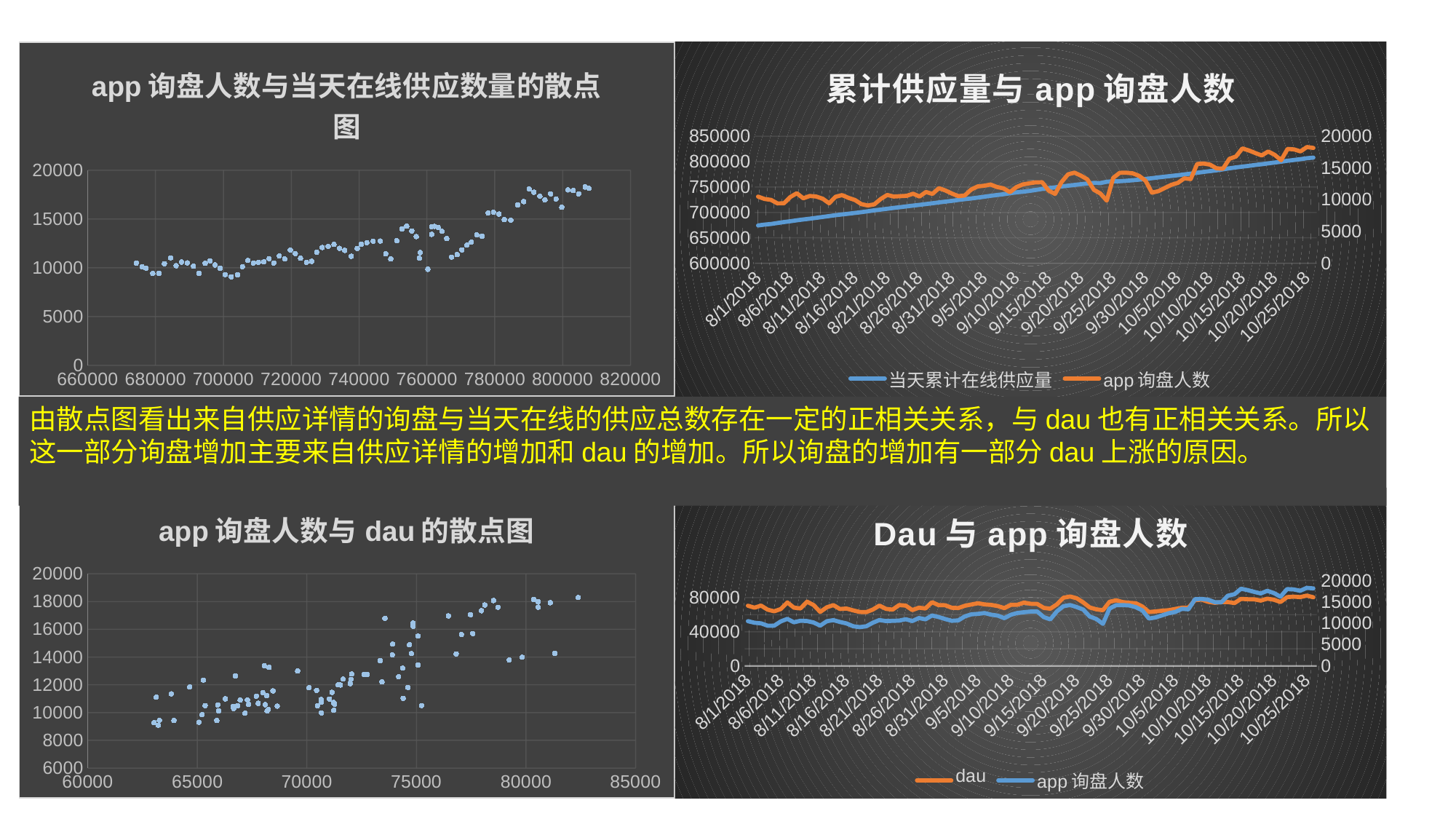

### Chart: app询盘人数与当天在线供应数量的散点图

| Category | app询盘人数 |
|---|---|

### Chart: 累计供应量与app询盘人数

| Category | 当天累计在线供应量 | app询盘人数 |
|---|---|---|
| 43313 | 674333.0 | 10490.0 |
| 43314 | 676016.0 | 10115.0 |
| 43315 | 677176.0 | 9976.0 |
| 43316 | 679178.0 | 9425.0 |
| 43317 | 681021.0 | 9427.0 |
| 43318 | 682601.0 | 10429.0 |
| 43319 | 684449.0 | 11025.0 |
| 43320 | 686065.0 | 10217.0 |
| 43321 | 687670.0 | 10590.0 |
| 43322 | 689348.0 | 10507.0 |
| 43323 | 691175.0 | 10166.0 |
| 43324 | 692817.0 | 9438.0 |
| 43325 | 694635.0 | 10464.0 |
| 43326 | 696071.0 | 10727.0 |
| 43327 | 697517.0 | 10293.0 |
| 43328 | 699020.0 | 9954.0 |
| 43329 | 700537.0 | 9304.0 |
| 43330 | 702318.0 | 9090.0 |
| 43331 | 704189.0 | 9276.0 |
| 43332 | 705610.0 | 10116.0 |
| 43333 | 707238.0 | 10751.0 |
| 43334 | 708869.0 | 10504.0 |
| 43335 | 710323.0 | 10558.0 |
| 43336 | 711924.0 | 10614.0 |
| 43337 | 713479.0 | 10945.0 |
| 43338 | 714863.0 | 10504.0 |
| 43339 | 716473.0 | 11220.0 |
| 43340 | 718058.0 | 10911.0 |
| 43341 | 719738.0 | 11813.0 |
| 43342 | 721202.0 | 11458.0 |
| 43343 | 722742.0 | 10976.0 |
| 43344 | 724497.0 | 10564.0 |
| 43345 | 726024.0 | 10666.0 |
| 43346 | 727484.0 | 11600.0 |
| 43347 | 729127.0 | 12083.0 |
| 43348 | 730883.0 | 12202.0 |
| 43349 | 732607.0 | 12392.0 |
| 43350 | 734213.0 | 12001.0 |
| 43351 | 735779.0 | 11788.0 |
| 43352 | 737719.0 | 11185.0 |
| 43353 | 739469.0 | 11987.0 |
| 43354 | 740641.0 | 12411.0 |
| 43355 | 742285.0 | 12582.0 |
| 43356 | 744158.0 | 12735.0 |
| 43357 | 746235.0 | 12747.0 |
| 43358 | 747856.0 | 11433.0 |
| 43359 | 749328.0 | 10900.0 |
| 43360 | 751093.0 | 12778.0 |
| 43361 | 752632.0 | 13985.0 |
| 43362 | 754030.0 | 14259.0 |
| 43363 | 755532.0 | 13783.0 |
| 43364 | 756843.0 | 13200.0 |
| 43365 | 758043.0 | 11562.0 |
| 43366 | 757746.0 | 10986.0 |
| 43367 | 760268.0 | 9852.0 |
| 43368 | 761425.0 | 13429.0 |
| 43369 | 761420.0 | 14229.0 |
| 43370 | 762213.0 | 14247.0 |
| 43371 | 763285.0 | 14158.0 |
| 43372 | 764386.0 | 13753.0 |
| 43373 | 765835.0 | 12991.0 |
| 43374 | 767298.0 | 11105.0 |
| 43375 | 768888.0 | 11349.0 |
| 43376 | 770305.0 | 11848.0 |
| 43377 | 771784.0 | 12340.0 |
| 43378 | 773108.0 | 12638.0 |
| 43379 | 774697.0 | 13364.0 |
| 43380 | 776252.0 | 13251.0 |
| 43381 | 778027.0 | 15620.0 |
| 43382 | 779607.0 | 15693.0 |
| 43383 | 781239.0 | 15512.0 |
| 43384 | 782803.0 | 14930.0 |
| 43385 | 784728.0 | 14885.0 |
| 43386 | 786741.0 | 16440.0 |
| 43387 | 788528.0 | 16789.0 |
| 43388 | 790151.0 | 18069.0 |
| 43389 | 791518.0 | 17750.0 |
| 43390 | 793290.0 | 17338.0 |
| 43391 | 794783.0 | 16963.0 |
| 43392 | 796432.0 | 17587.0 |
| 43393 | 798051.0 | 17059.0 |
| 43394 | 799743.0 | 16212.0 |
| 43395 | 801574.0 | 17987.0 |
| 43396 | 803137.0 | 17915.0 |
| 43397 | 804723.0 | 17593.0 |
| 43398 | 806628.0 | 18284.0 |
| 43399 | 807744.0 | 18146.0 |
由散点图看出来自供应详情的询盘与当天在线的供应总数存在一定的正相关关系，与dau也有正相关关系。所以这一部分询盘增加主要来自供应详情的增加和dau的增加。所以询盘的增加有一部分dau上涨的原因。

### Chart: app询盘人数与dau的散点图

| Category | app询盘人数 |
|---|---|

### Chart: Dau与app询盘人数

| Category | dau | app询盘人数 |
|---|---|---|
| 43313 | 70482.0 | 10490.0 |
| 43314 | 68186.0 | 10115.0 |
| 43315 | 70664.0 | 9976.0 |
| 43316 | 65890.0 | 9425.0 |
| 43317 | 63937.0 | 9427.0 |
| 43318 | 66640.0 | 10429.0 |
| 43319 | 74396.0 | 11025.0 |
| 43320 | 68245.0 | 10217.0 |
| 43321 | 67342.0 | 10590.0 |
| 43322 | 75234.0 | 10507.0 |
| 43323 | 71229.0 | 10166.0 |
| 43324 | 63273.0 | 9438.0 |
| 43325 | 68651.0 | 10464.0 |
| 43326 | 71212.0 | 10727.0 |
| 43327 | 66659.0 | 10293.0 |
| 43328 | 67178.0 | 9954.0 |
| 43329 | 65075.0 | 9304.0 |
| 43330 | 63220.0 | 9090.0 |
| 43331 | 63028.0 | 9276.0 |
| 43332 | 65979.0 | 10116.0 |
| 43333 | 70664.0 | 10751.0 |
| 43334 | 66846.0 | 10504.0 |
| 43335 | 65935.0 | 10558.0 |
| 43336 | 71266.0 | 10614.0 |
| 43337 | 70654.0 | 10945.0 |
| 43338 | 65360.0 | 10504.0 |
| 43339 | 68160.0 | 11220.0 |
| 43340 | 67288.0 | 10911.0 |
| 43341 | 74611.0 | 11813.0 |
| 43342 | 71144.0 | 11458.0 |
| 43343 | 71033.0 | 10976.0 |
| 43344 | 68100.0 | 10564.0 |
| 43345 | 67782.0 | 10666.0 |
| 43346 | 70444.0 | 11600.0 |
| 43347 | 71978.0 | 12083.0 |
| 43348 | 73427.0 | 12202.0 |
| 43349 | 72014.0 | 12392.0 |
| 43350 | 71432.0 | 12001.0 |
| 43351 | 70105.0 | 11788.0 |
| 43352 | 67699.0 | 11185.0 |
| 43353 | 71531.0 | 11987.0 |
| 43354 | 71653.0 | 12411.0 |
| 43355 | 74188.0 | 12582.0 |
| 43356 | 72748.0 | 12735.0 |
| 43357 | 72608.0 | 12747.0 |
| 43358 | 67991.0 | 11433.0 |
| 43359 | 66957.0 | 10900.0 |
| 43360 | 72044.0 | 12778.0 |
| 43361 | 79827.0 | 13985.0 |
| 43362 | 81312.0 | 14259.0 |
| 43363 | 79235.0 | 13783.0 |
| 43364 | 74368.0 | 13200.0 |
| 43365 | 68452.0 | 11562.0 |
| 43366 | 66283.0 | 10986.0 |
| 43367 | 65219.0 | 9852.0 |
| 43368 | 75077.0 | 13429.0 |
| 43369 | 76815.0 | 14229.0 |
| 43370 | 74771.0 | 14247.0 |
| 43371 | 73899.0 | 14158.0 |
| 43372 | 73346.0 | 13753.0 |
| 43373 | 69579.0 | 12991.0 |
| 43374 | 63127.0 | 11105.0 |
| 43375 | 63816.0 | 11349.0 |
| 43376 | 64655.0 | 11848.0 |
| 43377 | 65278.0 | 12340.0 |
| 43378 | 66745.0 | 12638.0 |
| 43379 | 68065.0 | 13364.0 |
| 43380 | 68279.0 | 13251.0 |
| 43381 | 77052.0 | 15620.0 |
| 43382 | 77569.0 | 15693.0 |
| 43383 | 75073.0 | 15512.0 |
| 43384 | 73916.0 | 14930.0 |
| 43385 | 74682.0 | 14885.0 |
| 43386 | 74846.0 | 16440.0 |
| 43387 | 73563.0 | 16789.0 |
| 43388 | 78518.0 | 18069.0 |
| 43389 | 78118.0 | 17750.0 |
| 43390 | 77967.0 | 17338.0 |
| 43391 | 76461.0 | 16963.0 |
| 43392 | 78724.0 | 17587.0 |
| 43393 | 77467.0 | 17059.0 |
| 43394 | 74849.0 | 16212.0 |
| 43395 | 80549.0 | 17987.0 |
| 43396 | 81109.0 | 17915.0 |
| 43397 | 80553.0 | 17593.0 |
| 43398 | 82379.0 | 18284.0 |
| 43399 | 80354.0 | 18146.0 |